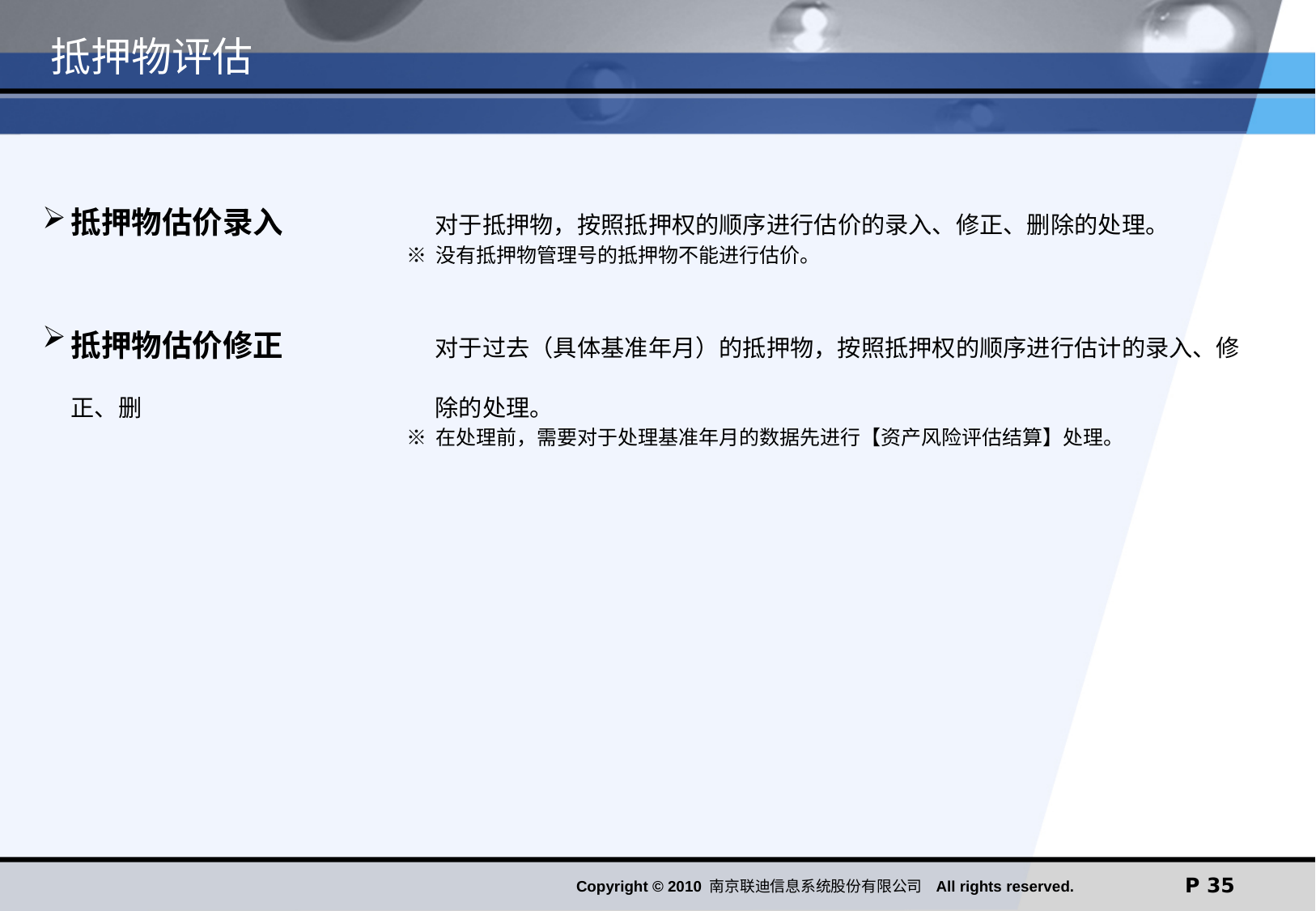

# 抵押物评估
抵押物估价录入		对于抵押物，按照抵押权的顺序进行估价的录入、修正、删除的处理。
			※ 没有抵押物管理号的抵押物不能进行估价。
抵押物估价修正		对于过去（具体基准年月）的抵押物，按照抵押权的顺序进行估计的录入、修正、删			除的处理。
			※ 在处理前，需要对于处理基准年月的数据先进行【资产风险评估结算】处理。